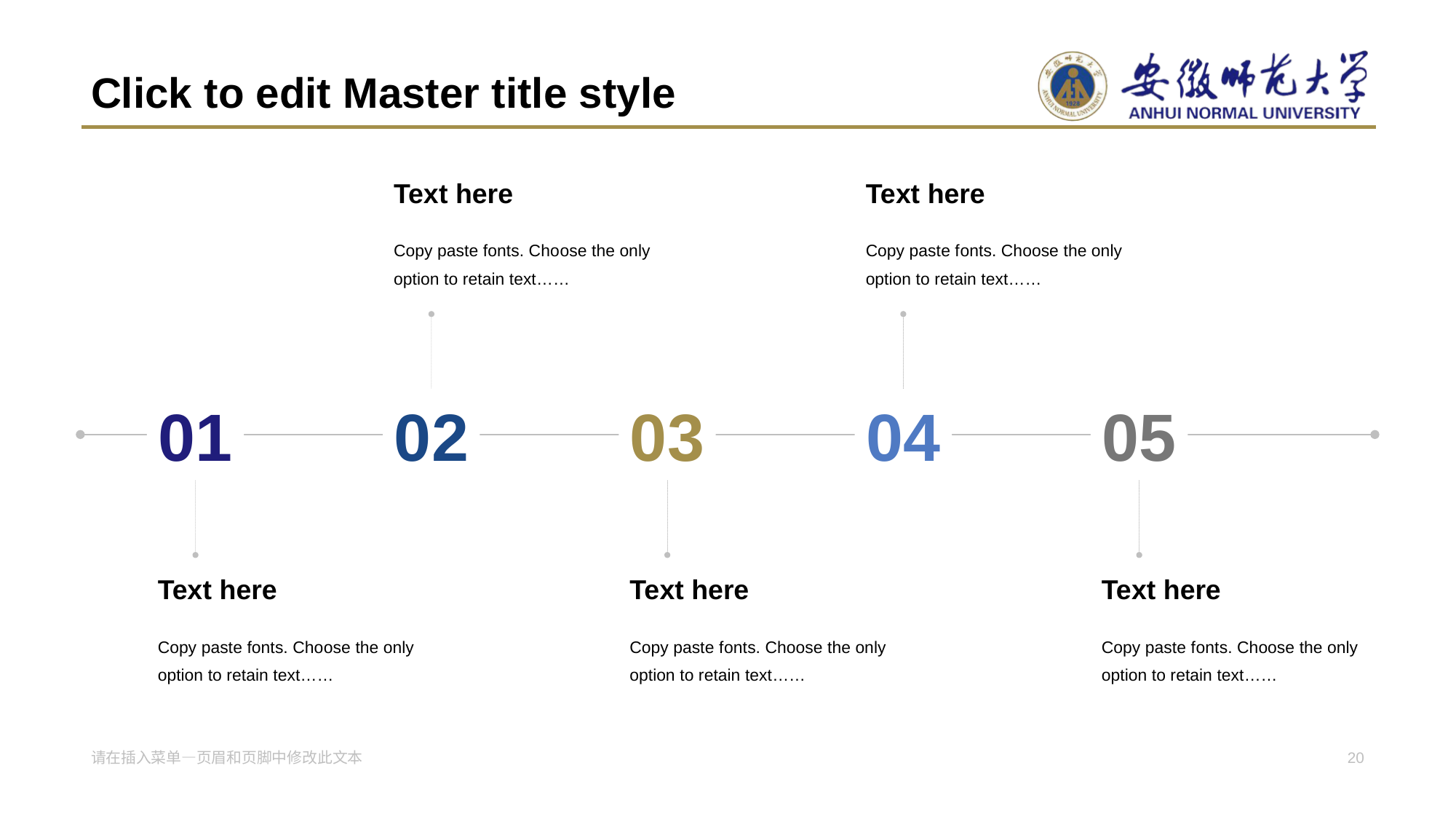

# Click to edit Master title style
Tex t here
Te xt here
Copy paste fonts. Cho ose the only option to retain text……
Copy paste f onts. Choose the only option to retain text……
0 2
0 4
0 5
0 1
0 3
Te xt here
Tex t here
Te xt here
Copy paste f onts. Choose the only option to retain text……
Copy paste fonts. Cho ose the only option to retain text……
Copy paste f onts. Choose the only option to retain text……
请在插入菜单—页眉和页脚中修改此文本
20